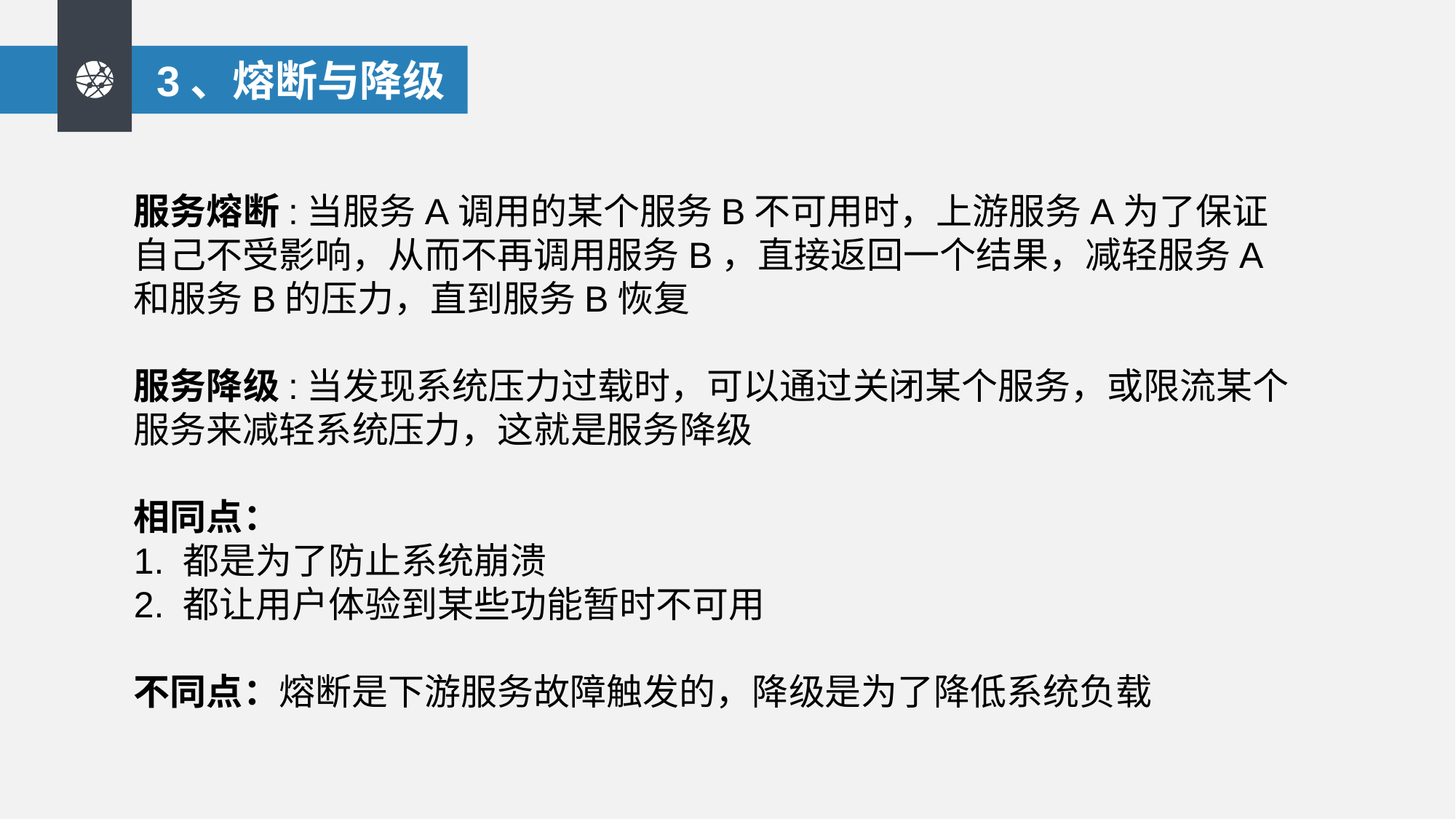

3、熔断与降级

服务熔断:当服务A调⽤的某个服务B不可⽤时，上游服务A为了保证⾃⼰不受影响，从⽽不再调⽤服务B，直接返回⼀个结果，减轻服务A和服务B的压⼒，直到服务B恢复

服务降级:当发现系统压⼒过载时，可以通过关闭某个服务，或限流某个服务来减轻系统压⼒，这就是服务降级

相同点：
1. 都是为了防⽌系统崩溃
2. 都让⽤户体验到某些功能暂时不可⽤

不同点：熔断是下游服务故障触发的，降级是为了降低系统负载